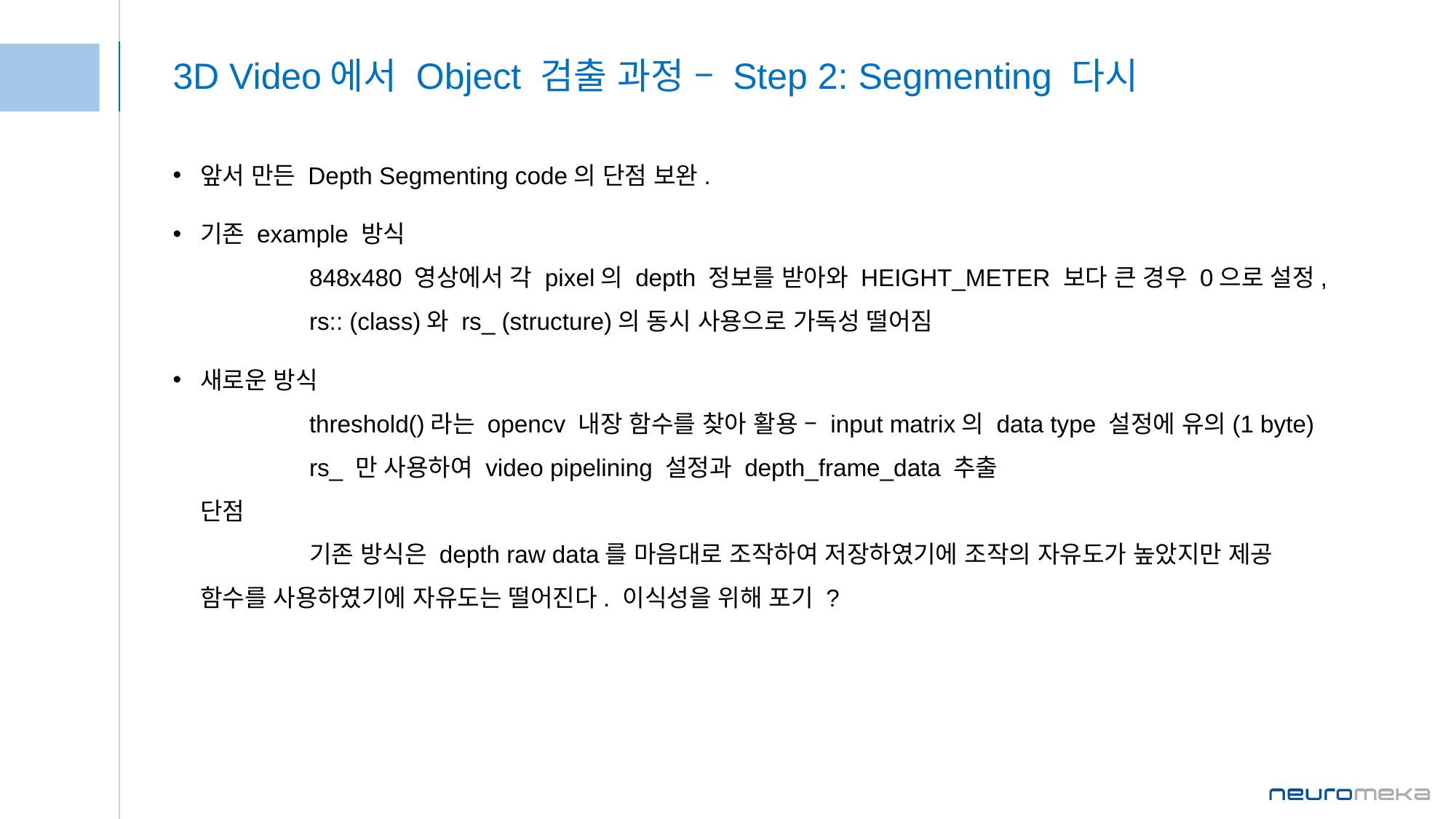

# 3D Video에서 Object 검출 과정 – Step 2: Segmenting 다시
앞서 만든 Depth Segmenting code의 단점 보완.
기존 example 방식
	848x480 영상에서 각 pixel의 depth 정보를 받아와 HEIGHT_METER 보다 큰 경우 0으로 설정,
	rs:: (class)와 rs_ (structure)의 동시 사용으로 가독성 떨어짐
새로운 방식
	threshold()라는 opencv 내장 함수를 찾아 활용 – input matrix의 data type 설정에 유의(1 byte)
	rs_ 만 사용하여 video pipelining 설정과 depth_frame_data 추출
단점
	기존 방식은 depth raw data를 마음대로 조작하여 저장하였기에 조작의 자유도가 높았지만 제공 	함수를 사용하였기에 자유도는 떨어진다. 이식성을 위해 포기 ?